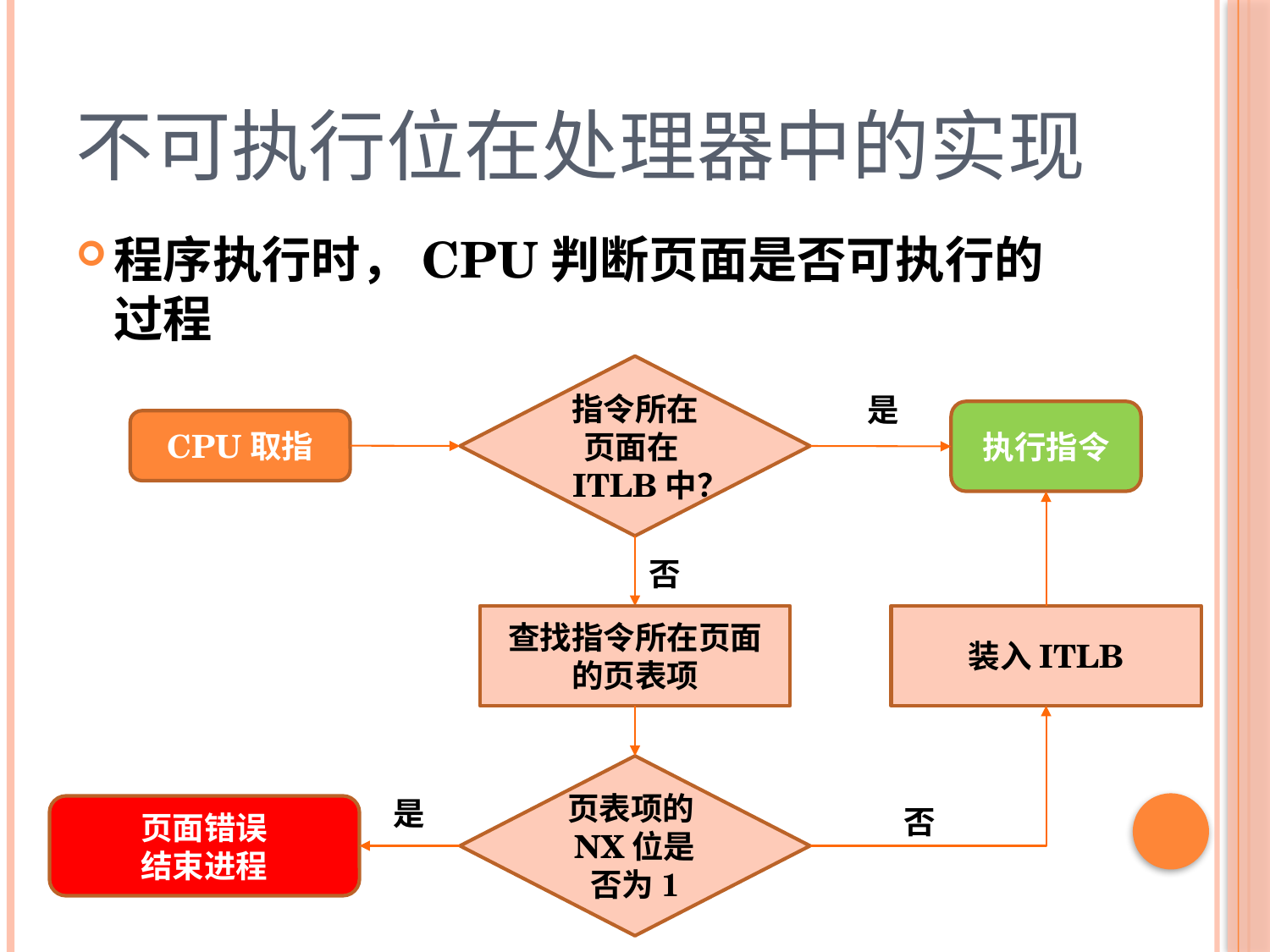

# 不可执行位在处理器中的实现
程序执行时，CPU判断页面是否可执行的过程
指令所在页面在ITLB中？
是
执行指令
CPU取指
否
查找指令所在页面的页表项
装入ITLB
页表项的NX位是否为1
是
页面错误
结束进程
否